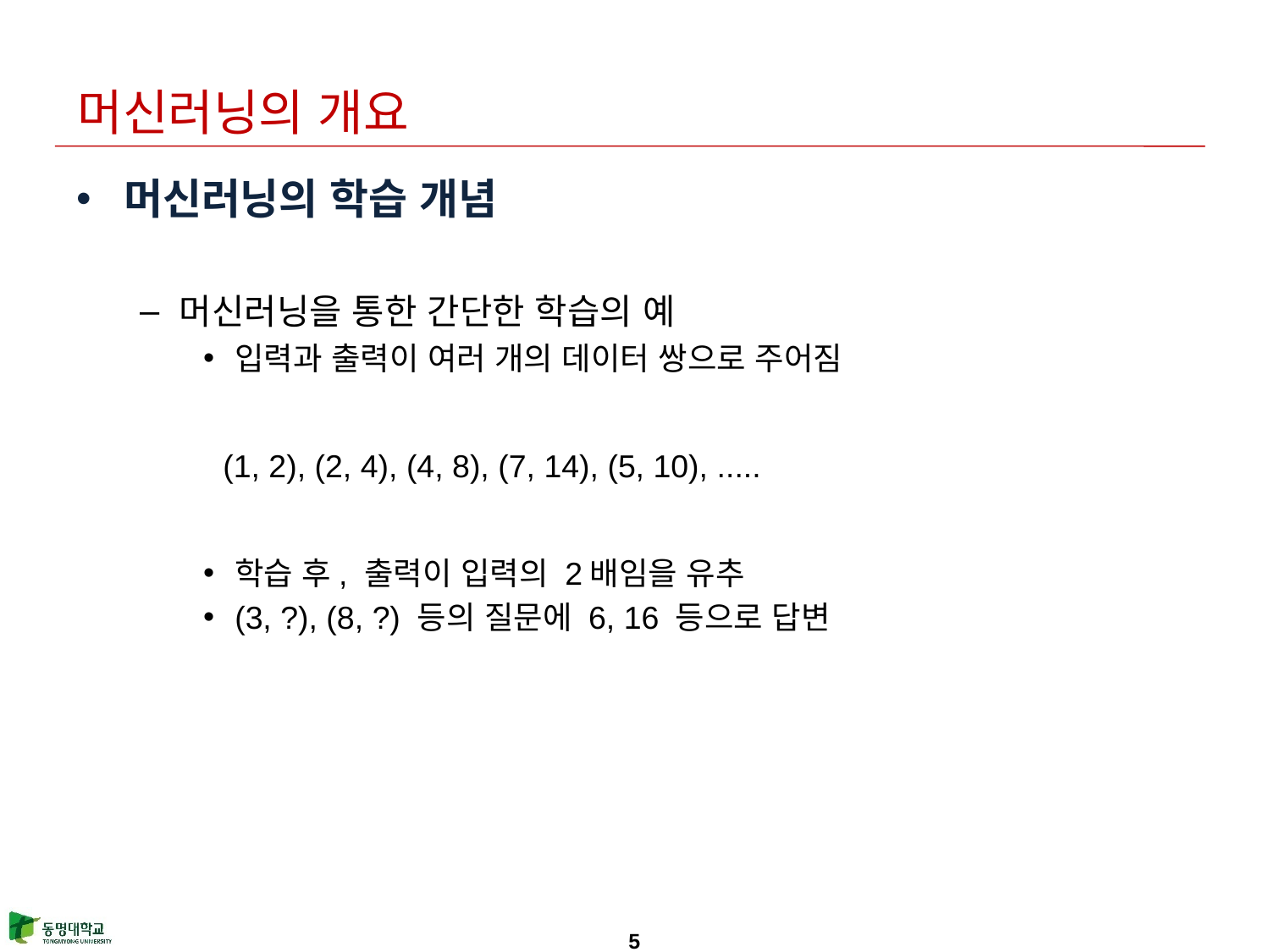

# 머신러닝의 개요
머신러닝의 학습 개념

머신러닝을 통한 간단한 학습의 예
입력과 출력이 여러 개의 데이터 쌍으로 주어짐

    (1, 2), (2, 4), (4, 8), (7, 14), (5, 10), .....

학습 후, 출력이 입력의 2배임을 유추
(3, ?), (8, ?) 등의 질문에 6, 16 등으로 답변

5